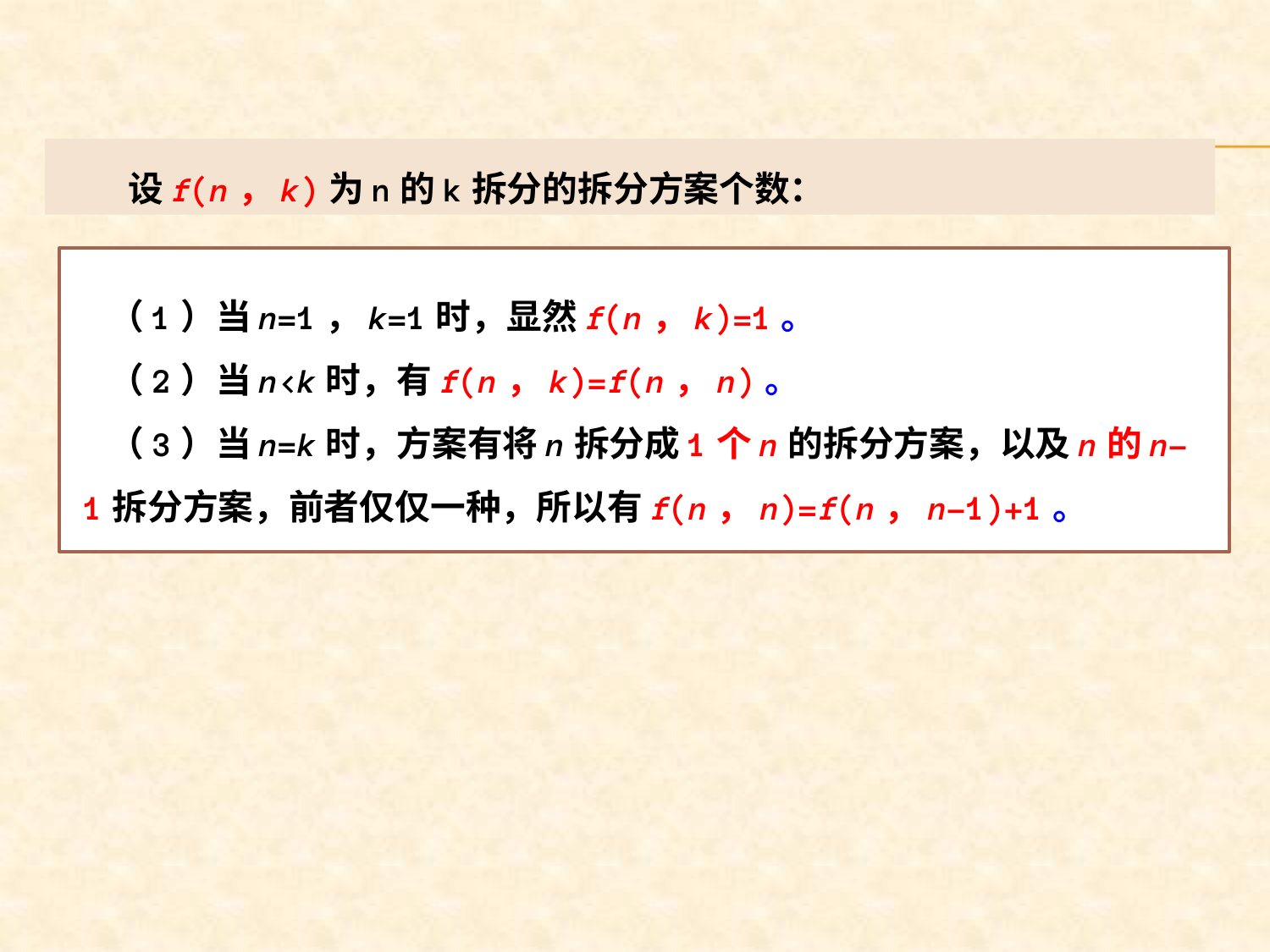

设f(n，k)为n的k拆分的拆分方案个数：
  （1）当n=1，k=1时，显然f(n，k)=1。
  （2）当n<k时，有f(n，k)=f(n，n)。
  （3）当n=k时，方案有将n拆分成1个n的拆分方案，以及n的n-1拆分方案，前者仅仅一种，所以有f(n，n)=f(n，n-1)+1。